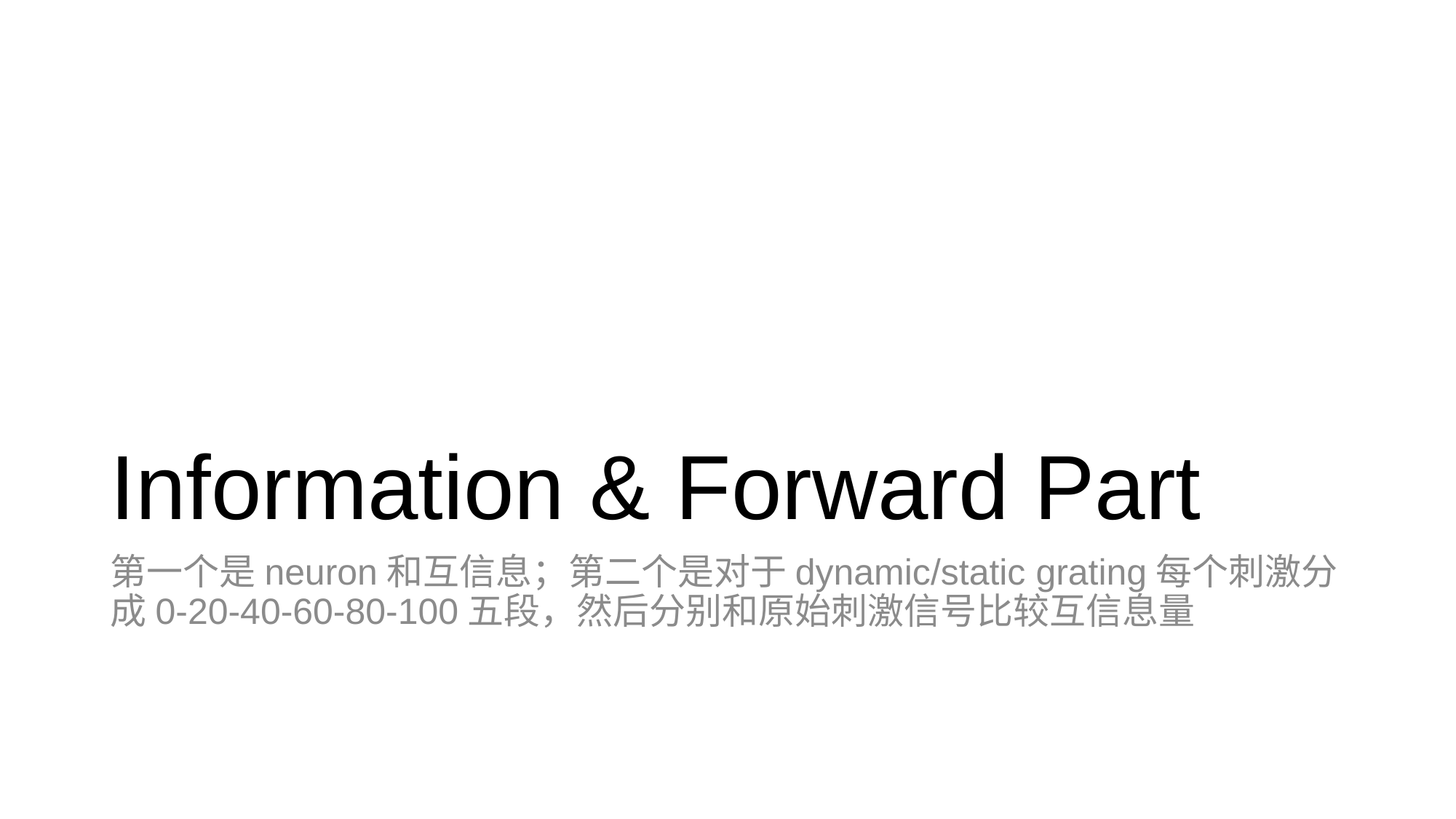

# Information & Forward Part
第一个是neuron和互信息；第二个是对于dynamic/static grating每个刺激分成0-20-40-60-80-100五段，然后分别和原始刺激信号比较互信息量